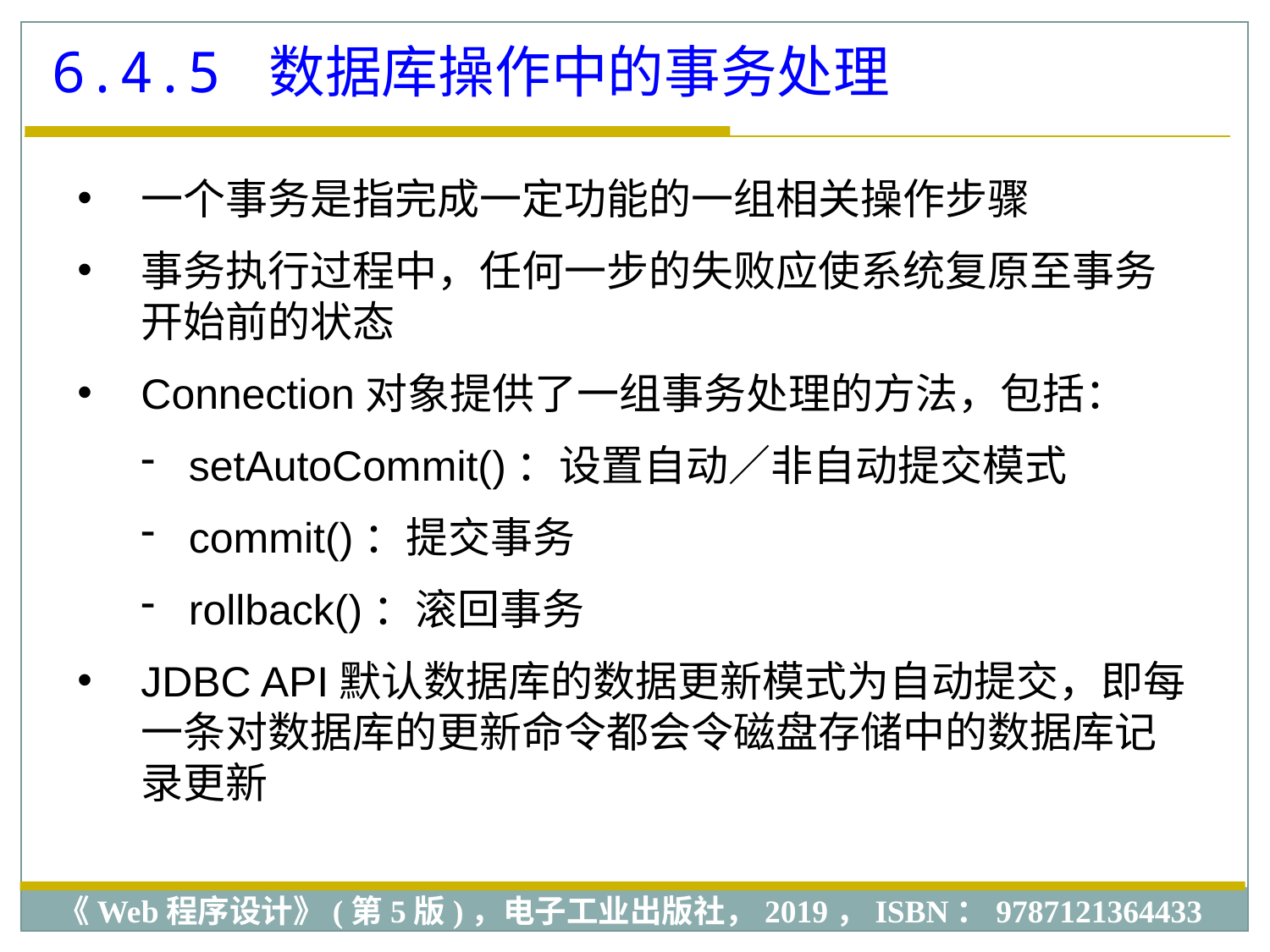

6.4.5 数据库操作中的事务处理
一个事务是指完成一定功能的一组相关操作步骤
事务执行过程中，任何一步的失败应使系统复原至事务开始前的状态
Connection对象提供了一组事务处理的方法，包括：
setAutoCommit()：设置自动／非自动提交模式
commit()：提交事务
rollback()：滚回事务
JDBC API默认数据库的数据更新模式为自动提交，即每一条对数据库的更新命令都会令磁盘存储中的数据库记录更新